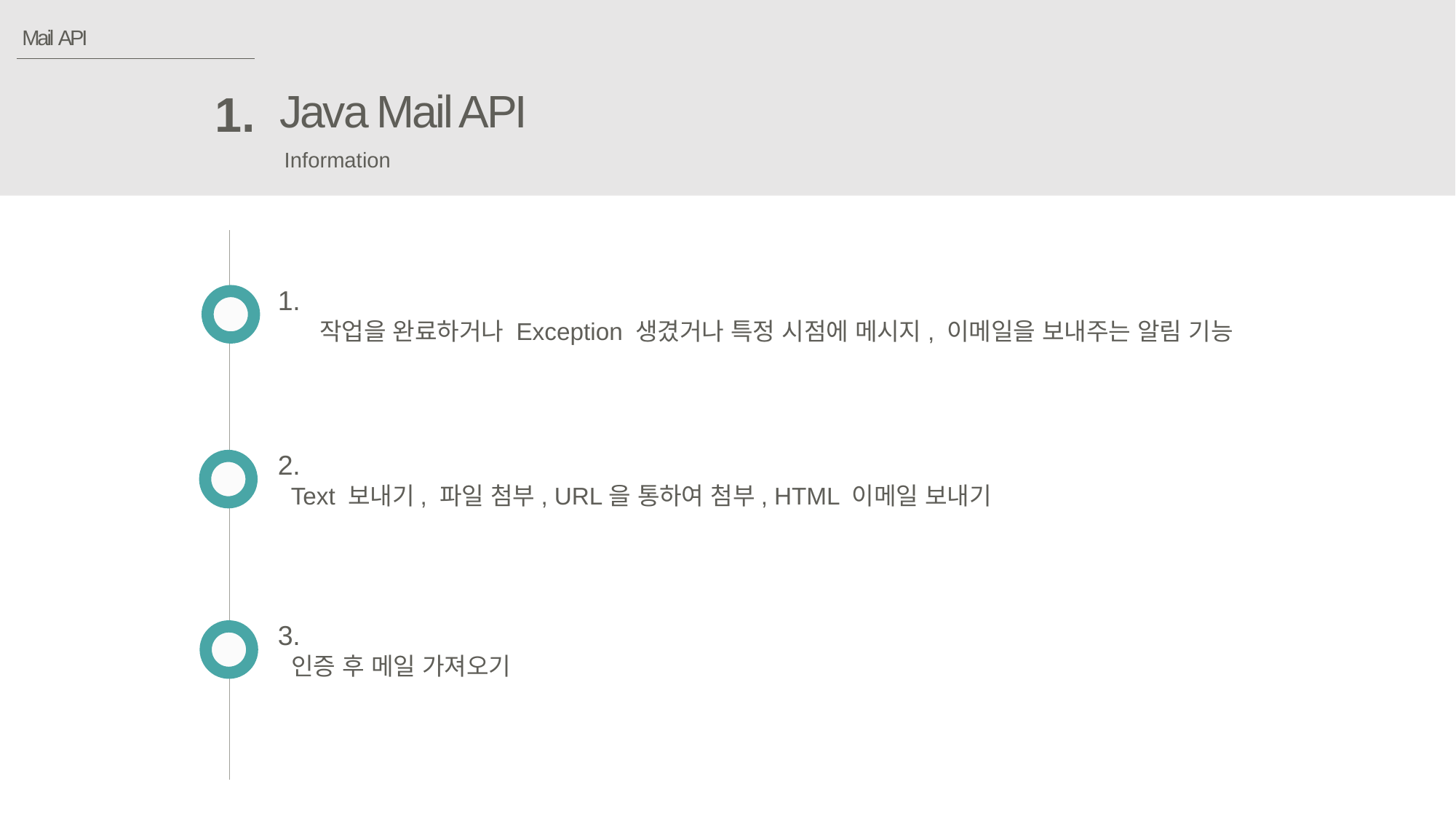

Mail  API
Java Mail API
1.
Information

1.
작업을 완료하거나 Exception 생겼거나 특정 시점에 메시지, 이메일을 보내주는 알림 기능
2.
Text 보내기, 파일 첨부, URL을 통하여 첨부, HTML 이메일 보내기
3.
인증 후 메일 가져오기